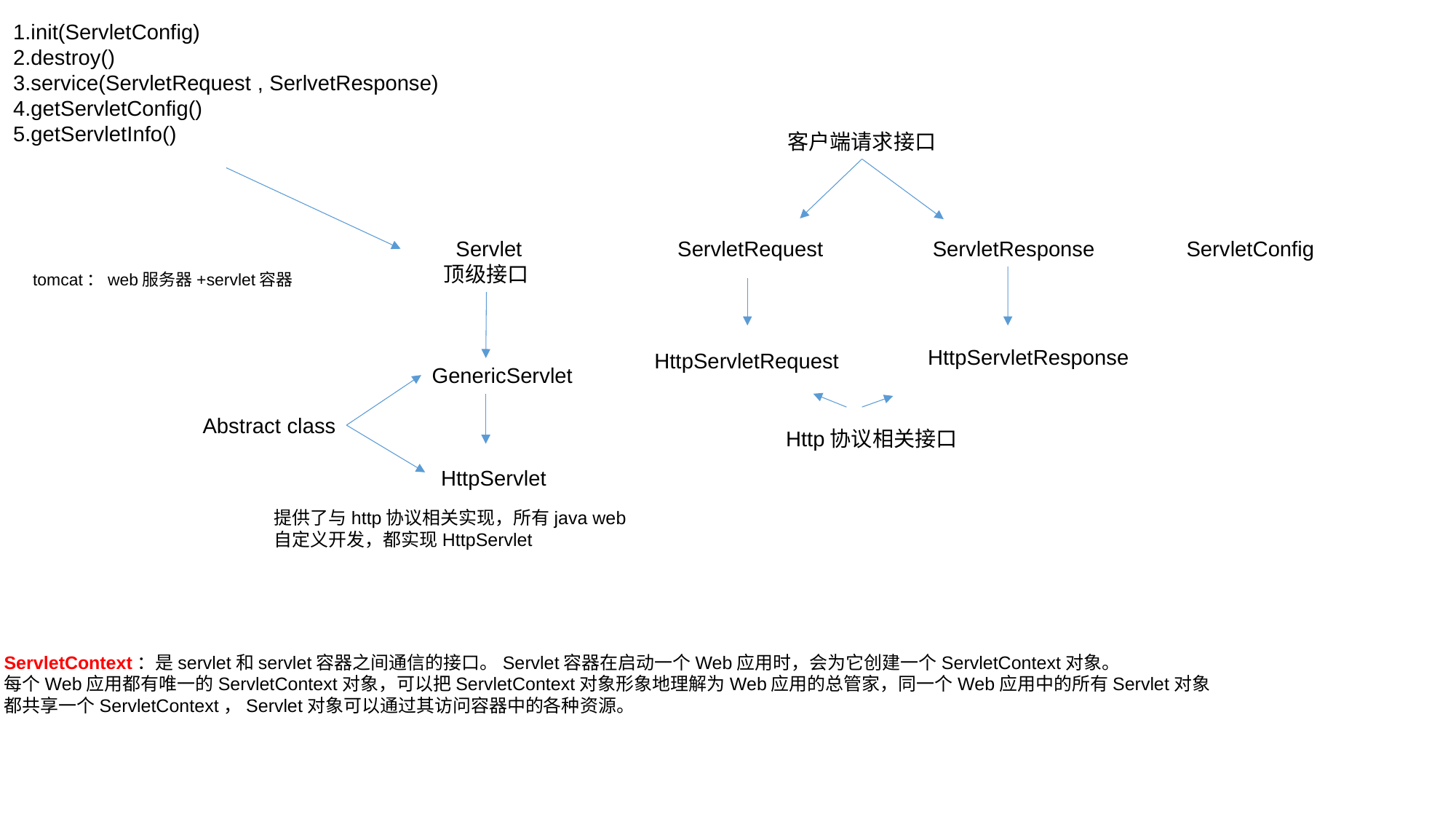

1.init(ServletConfig)
2.destroy()
3.service(ServletRequest , SerlvetResponse)
4.getServletConfig()
5.getServletInfo()
客户端请求接口
  Servlet
顶级接口
  ServletResponse
  ServletConfig
 ServletRequest
  tomcat：web服务器+servlet容器
 HttpServletResponse
 HttpServletRequest
GenericServlet
Abstract class
Http协议相关接口
HttpServlet
提供了与http协议相关实现，所有java web
自定义开发，都实现HttpServlet
ServletContext：是servlet和servlet容器之间通信的接口。Servlet容器在启动一个Web应用时，会为它创建一个ServletContext对象。
每个Web应用都有唯一的ServletContext对象，可以把ServletContext对象形象地理解为Web应用的总管家，同一个Web应用中的所有Servlet对象
都共享一个ServletContext，Servlet对象可以通过其访问容器中的各种资源。